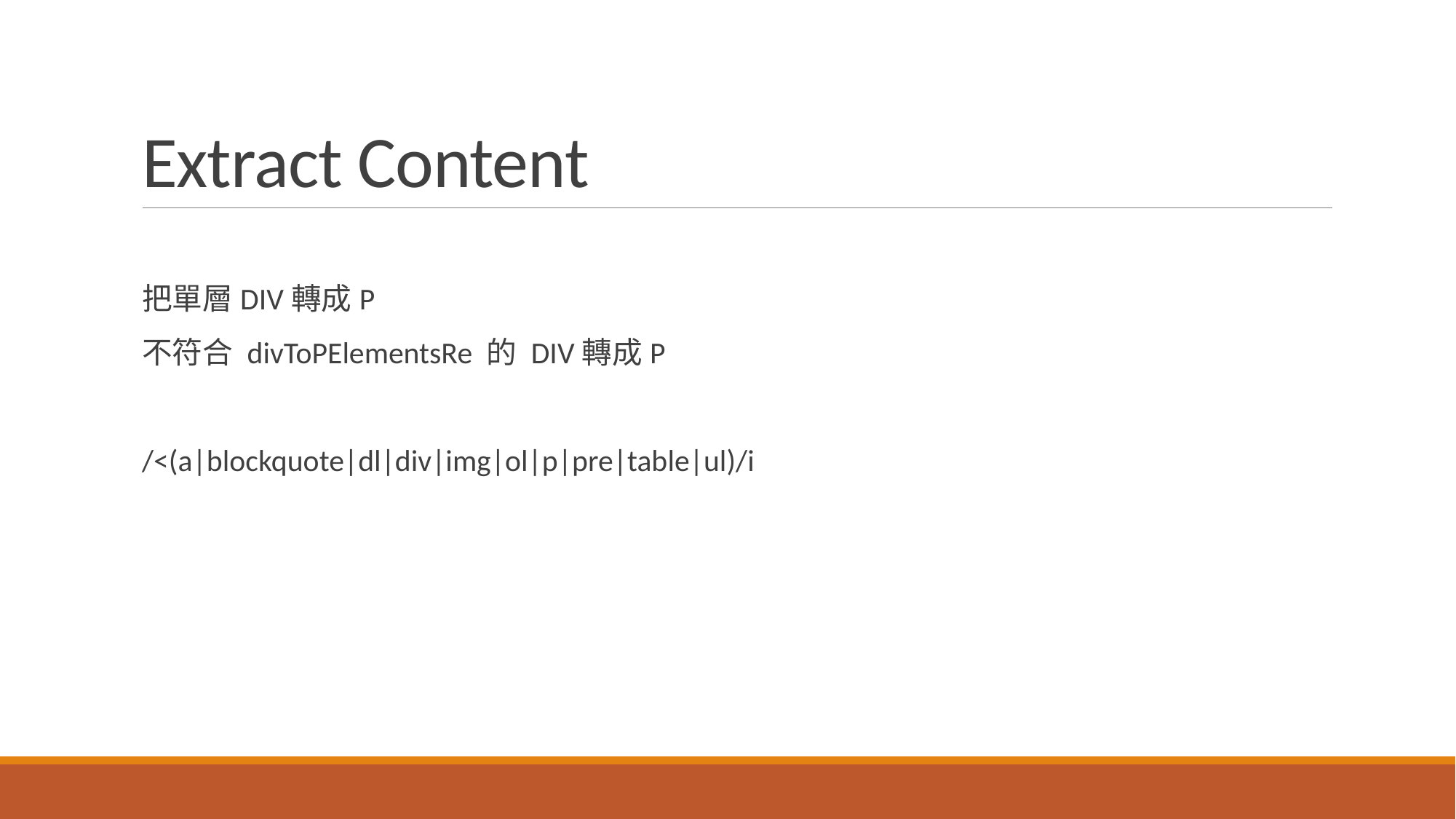

# Extract Content

把單層DIV轉成P
不符合 divToPElementsRe 的 DIV轉成P

/<(a|blockquote|dl|div|img|ol|p|pre|table|ul)/i